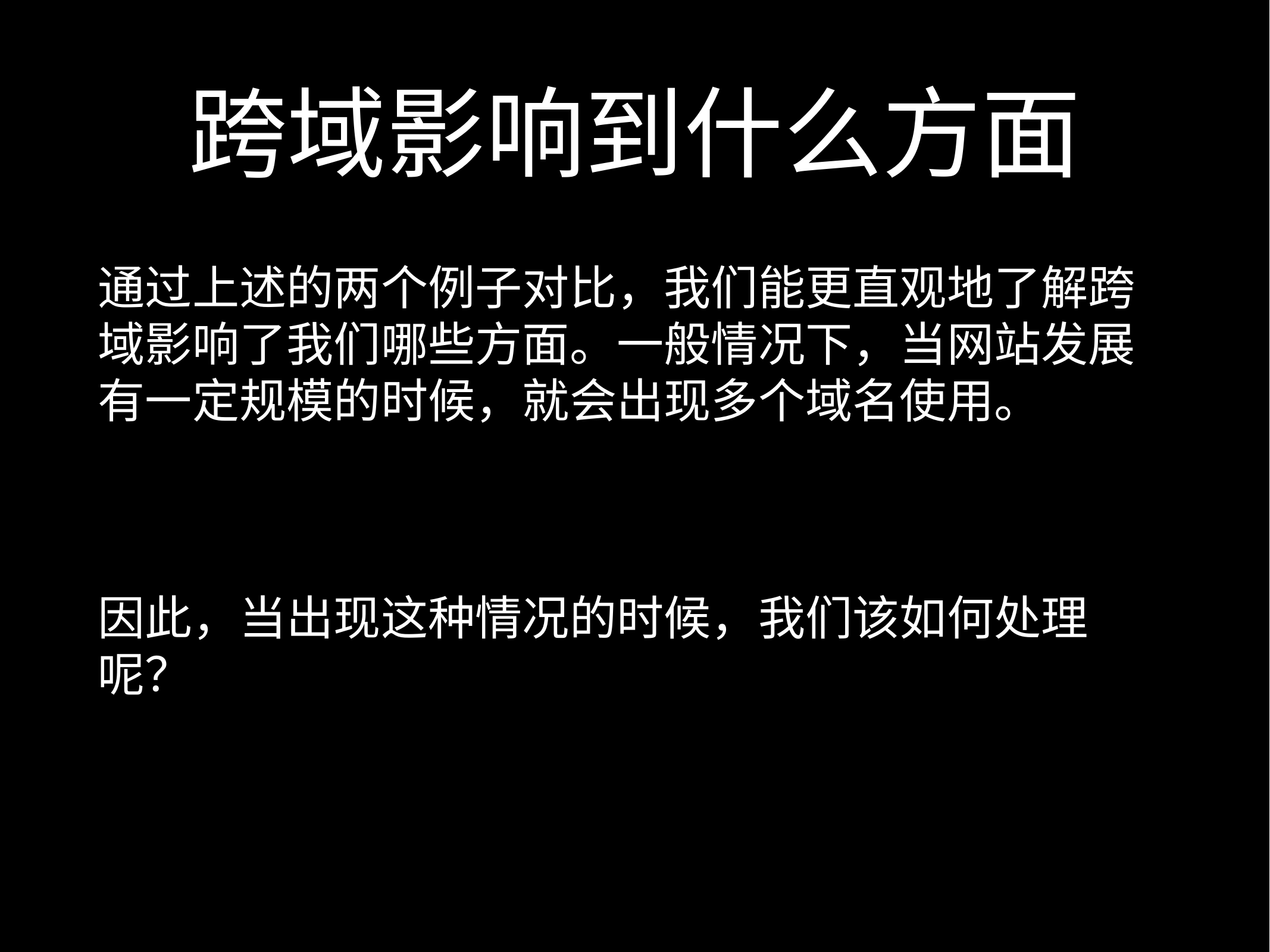

# 跨域影响到什么方面
通过上述的两个例子对比，我们能更直观地了解跨域影响了我们哪些方面。一般情况下，当网站发展有一定规模的时候，就会出现多个域名使用。

因此，当出现这种情况的时候，我们该如何处理呢？